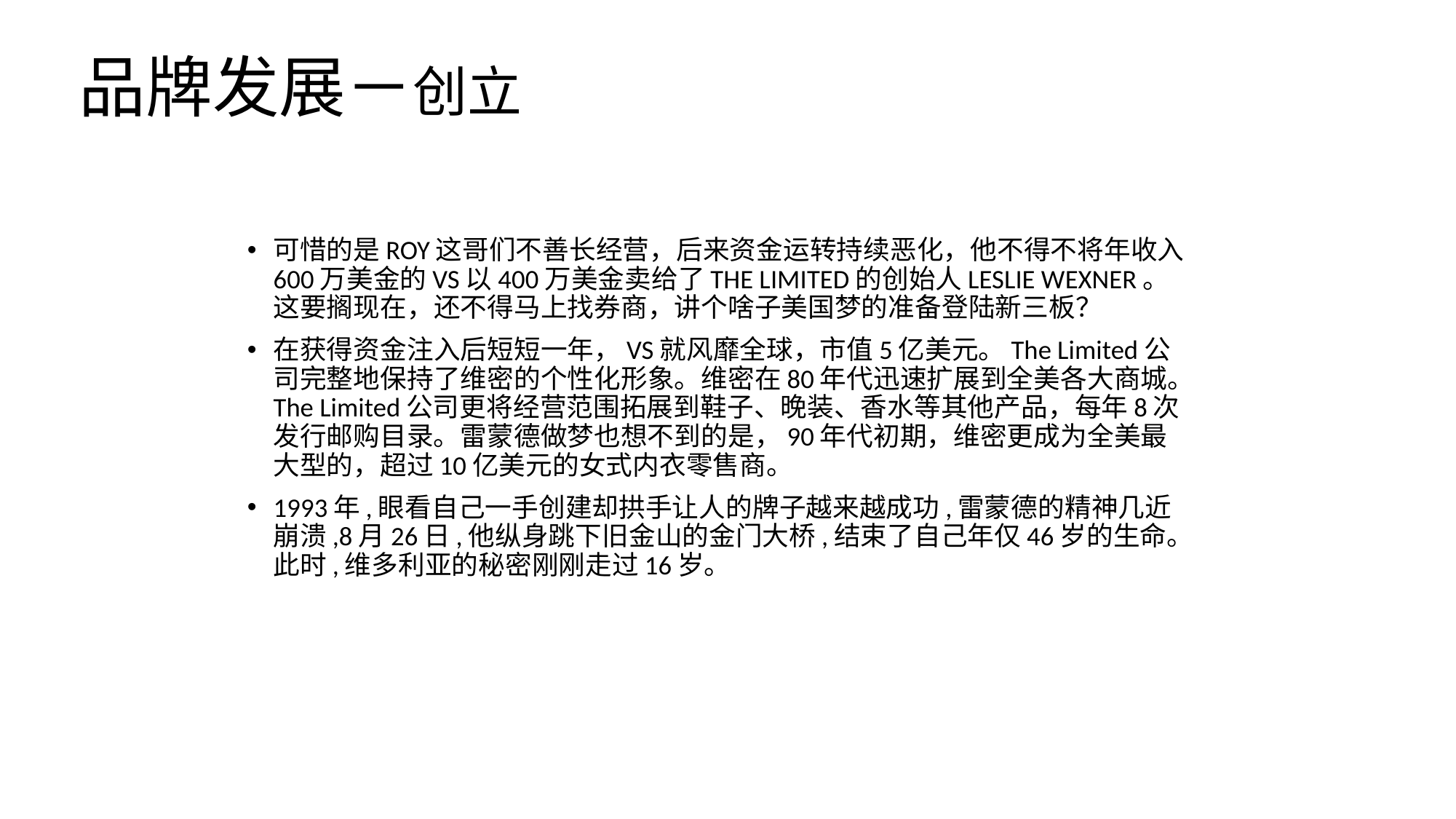

# 品牌发展－创立
可惜的是ROY这哥们不善长经营，后来资金运转持续恶化，他不得不将年收入600万美金的VS以400万美金卖给了THE LIMITED的创始人LESLIE WEXNER。这要搁现在，还不得马上找券商，讲个啥子美国梦的准备登陆新三板？
在获得资金注入后短短一年，VS就风靡全球，市值5亿美元。The Limited公司完整地保持了维密的个性化形象。维密在80年代迅速扩展到全美各大商城。The Limited公司更将经营范围拓展到鞋子、晚装、香水等其他产品，每年8次发行邮购目录。雷蒙德做梦也想不到的是，90年代初期，维密更成为全美最大型的，超过10亿美元的女式内衣零售商。
1993年,眼看自己一手创建却拱手让人的牌子越来越成功,雷蒙德的精神几近崩溃,8月26日,他纵身跳下旧金山的金门大桥,结束了自己年仅46岁的生命。此时,维多利亚的秘密刚刚走过16岁。